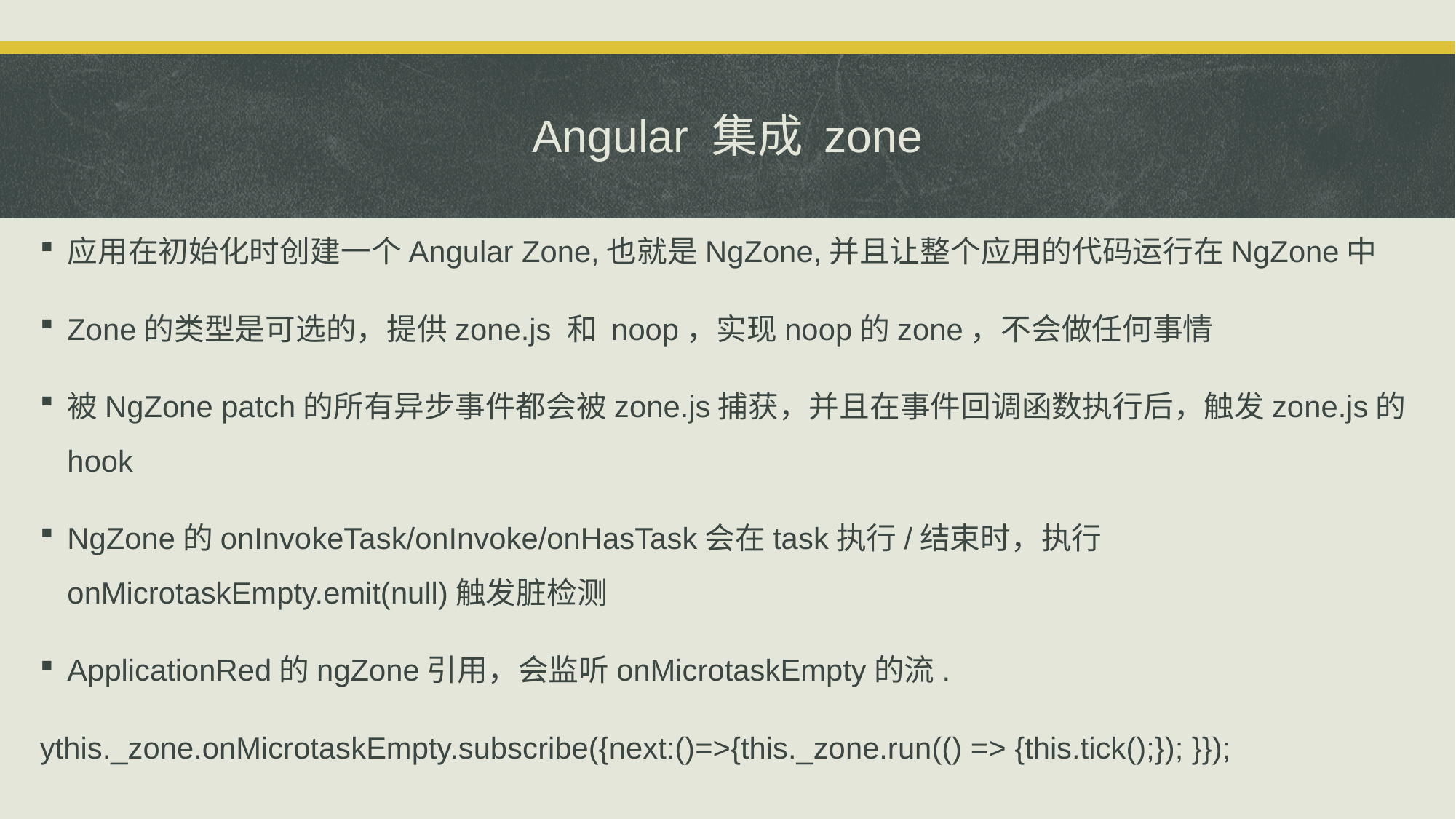

# Angular 集成 zone
应用在初始化时创建一个Angular Zone,也就是NgZone,并且让整个应用的代码运行在NgZone中
Zone的类型是可选的，提供zone.js 和 noop，实现noop的zone，不会做任何事情
被NgZone patch的所有异步事件都会被zone.js捕获，并且在事件回调函数执行后，触发zone.js的hook
NgZone的onInvokeTask/onInvoke/onHasTask会在task执行/结束时，执行onMicrotaskEmpty.emit(null)触发脏检测
ApplicationRed的ngZone引用，会监听onMicrotaskEmpty的流.
ythis._zone.onMicrotaskEmpty.subscribe({next:()=>{this._zone.run(() => {this.tick();}); }});